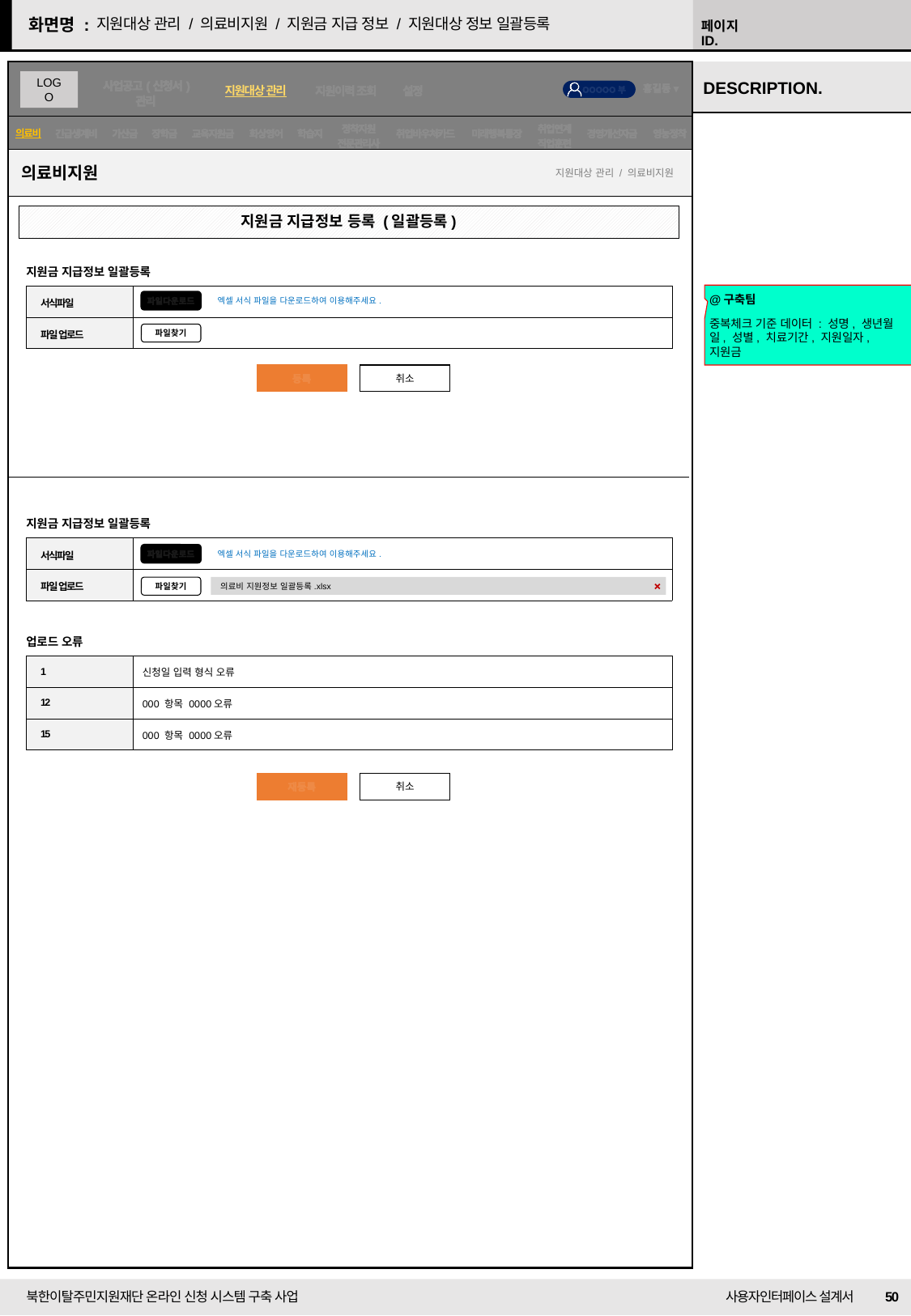

지원대상 관리 / 의료비지원 / 지원금 지급 정보 / 지원대상 정보 일괄등록

의료비
의료비지원
지원대상 관리 / 의료비지원
지원금 지급정보 등록 (일괄등록)
지원금 지급정보 일괄등록
@구축팀
중복체크 기준 데이터 : 성명, 생년월일, 성별, 치료기간, 지원일자, 지원금
| 서식파일 |  |
| --- | --- |
| 파일 업로드 |  |
엑셀 서식 파일을 다운로드하여 이용해주세요.
파일다운로드
파일찾기
등록
취소
지원금 지급정보 일괄등록
| 서식파일 |  |
| --- | --- |
| 파일 업로드 |  |
엑셀 서식 파일을 다운로드하여 이용해주세요.
파일다운로드
의료비 지원정보 일괄등록.xlsx
+
파일찾기
업로드 오류
| 1 | 신청일 입력 형식 오류 |
| --- | --- |
| 12 | 000 항목 0000오류 |
| 15 | 000 항목 0000오류 |
재등록
취소
50